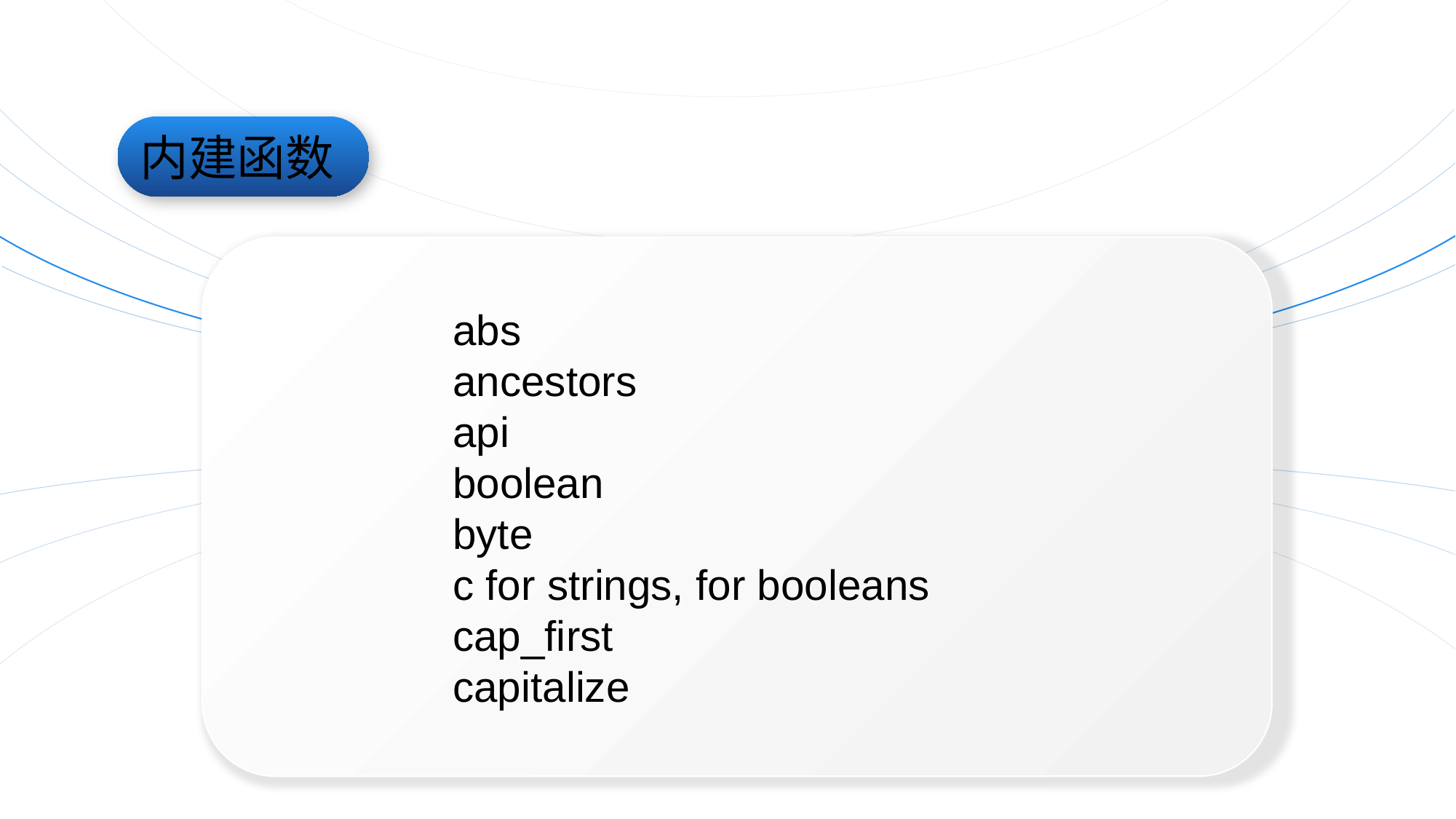

内建函数
		abs
		ancestors
		api
		boolean
		byte
		c for strings, for booleans
		cap_first
		capitalize